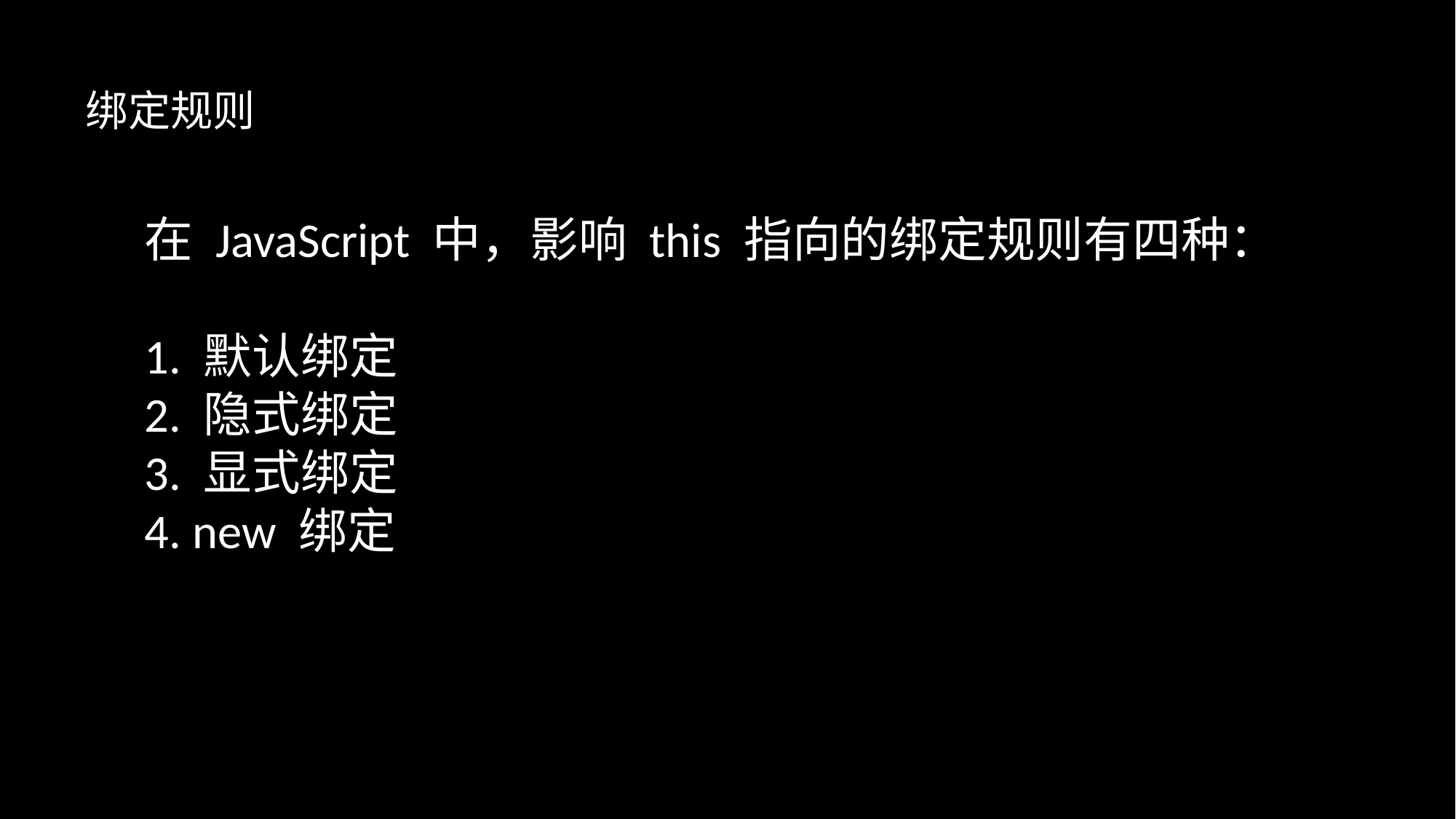

绑定规则
在 JavaScript 中，影响 this 指向的绑定规则有四种：

1. 默认绑定
2. 隐式绑定
3. 显式绑定
4. new 绑定